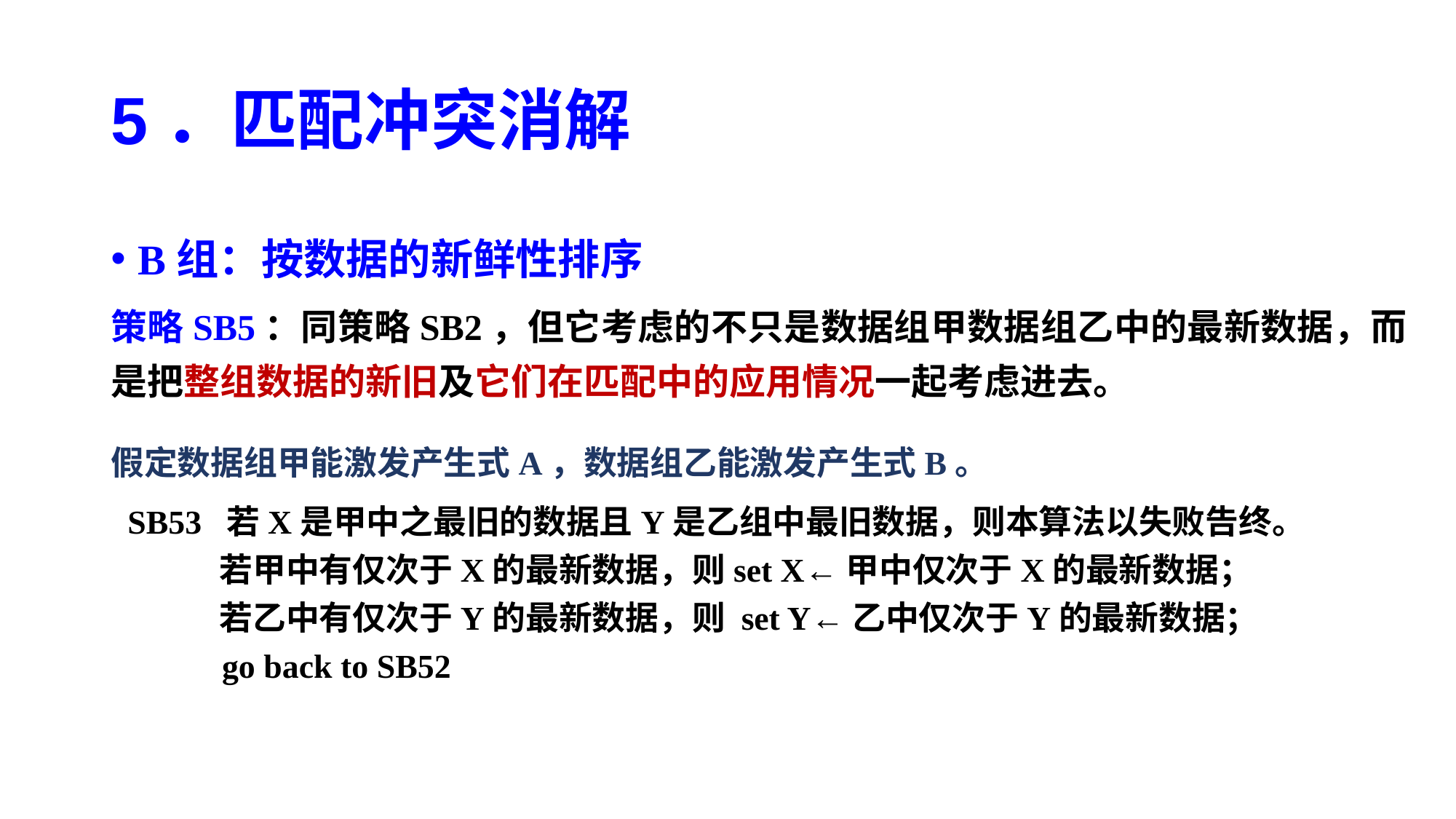

# 5．匹配冲突消解
B组：按数据的新鲜性排序
策略SB5：同策略SB2，但它考虑的不只是数据组甲数据组乙中的最新数据，而是把整组数据的新旧及它们在匹配中的应用情况一起考虑进去。

假定数据组甲能激发产生式A，数据组乙能激发产生式B。
  SB53  若X是甲中之最旧的数据且Y是乙组中最旧数据，则本算法以失败告终。
          若甲中有仅次于X的最新数据，则set X←甲中仅次于X的最新数据；
          若乙中有仅次于Y的最新数据，则 set Y←乙中仅次于Y的最新数据；
          go back to SB52